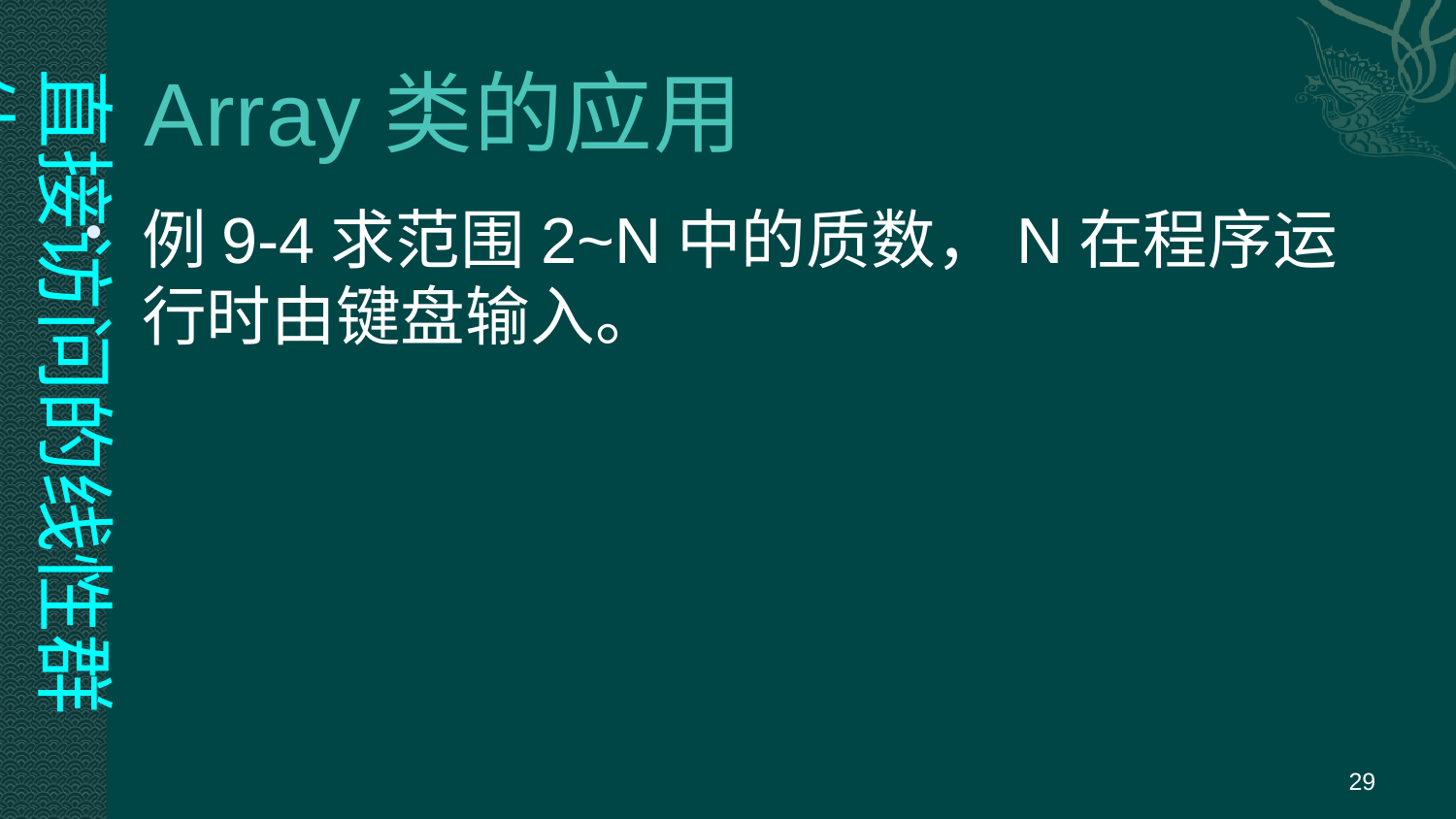

# Array类的应用
直接访问的线性群体
例9-4求范围2~N中的质数，N在程序运行时由键盘输入。
29